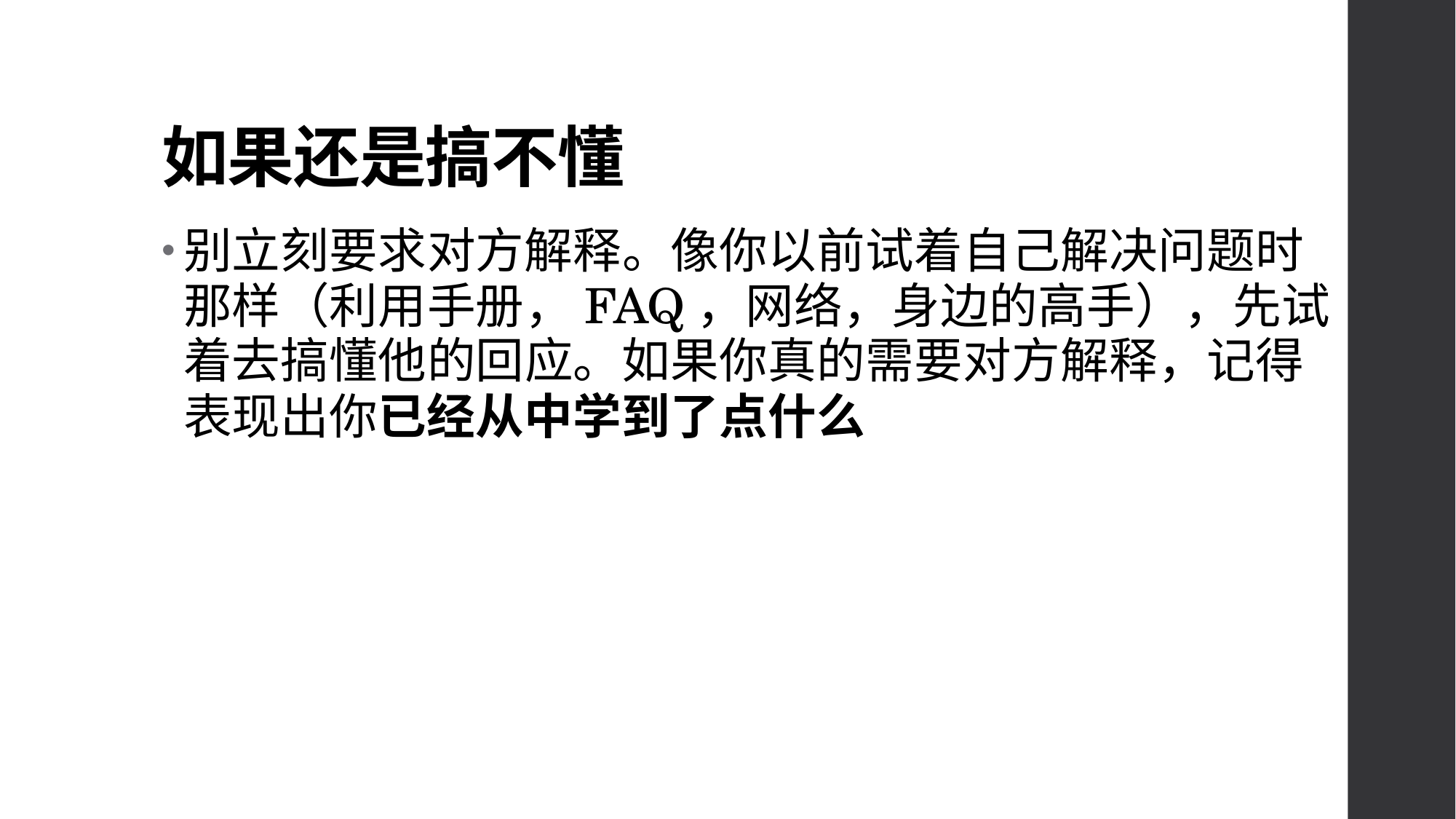

# 如果还是搞不懂
别立刻要求对方解释。像你以前试着自己解决问题时那样（利用手册，FAQ，网络，身边的高手），先试着去搞懂他的回应。如果你真的需要对方解释，记得表现出你已经从中学到了点什么